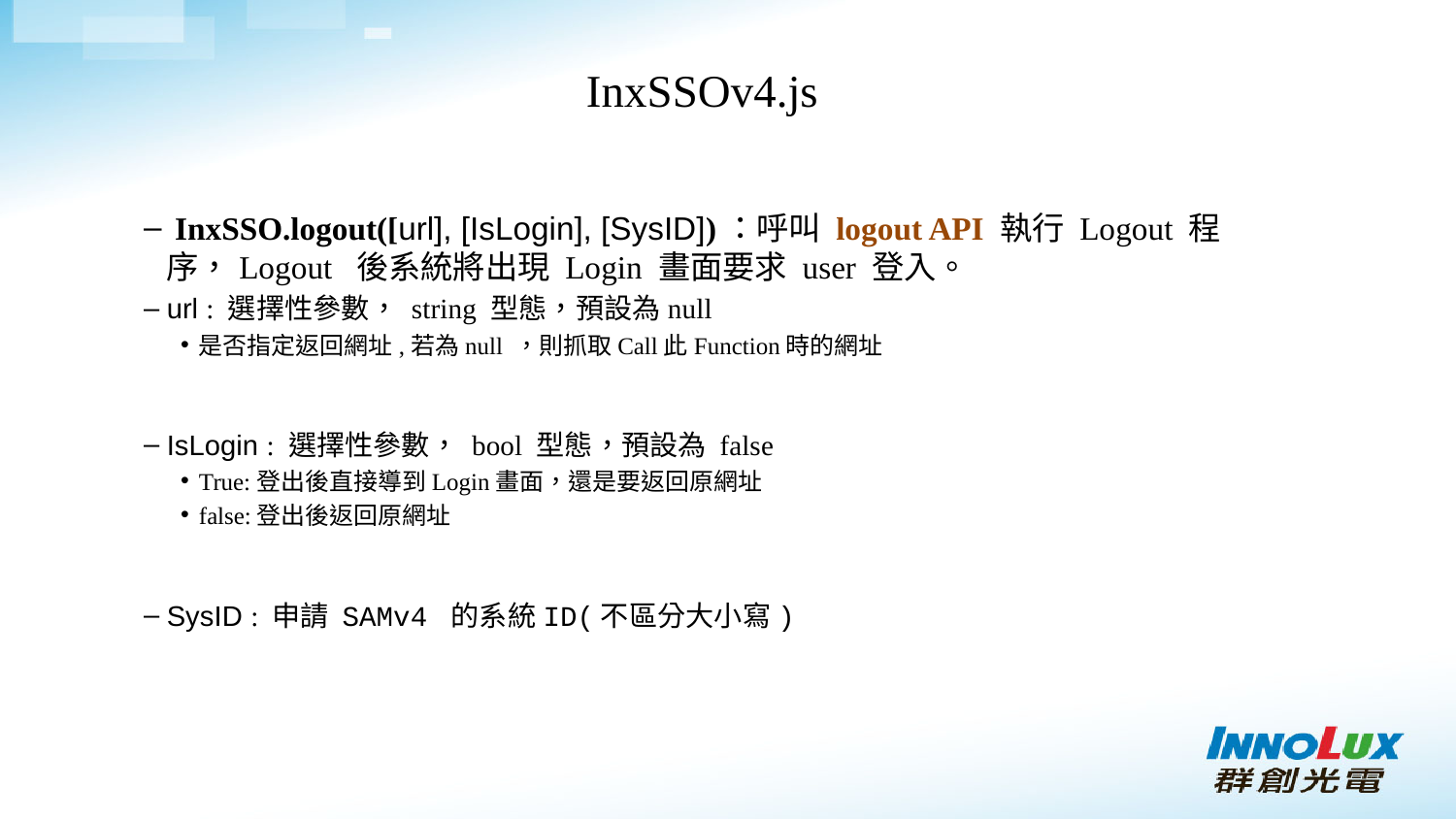

# InxSSOv4.js

 InxSSO.logout([url], [IsLogin], [SysID])：呼叫 logout API 執行 Logout 程序，Logout  後系統將出現 Login 畫面要求 user 登入。
url : 選擇性參數， string 型態，預設為null
是否指定返回網址,若為null ，則抓取Call此Function時的網址

IsLogin : 選擇性參數， bool 型態，預設為 false
True:登出後直接導到Login畫面，還是要返回原網址
false:登出後返回原網址

SysID : 申請 SAMv4 的系統ID(不區分大小寫)